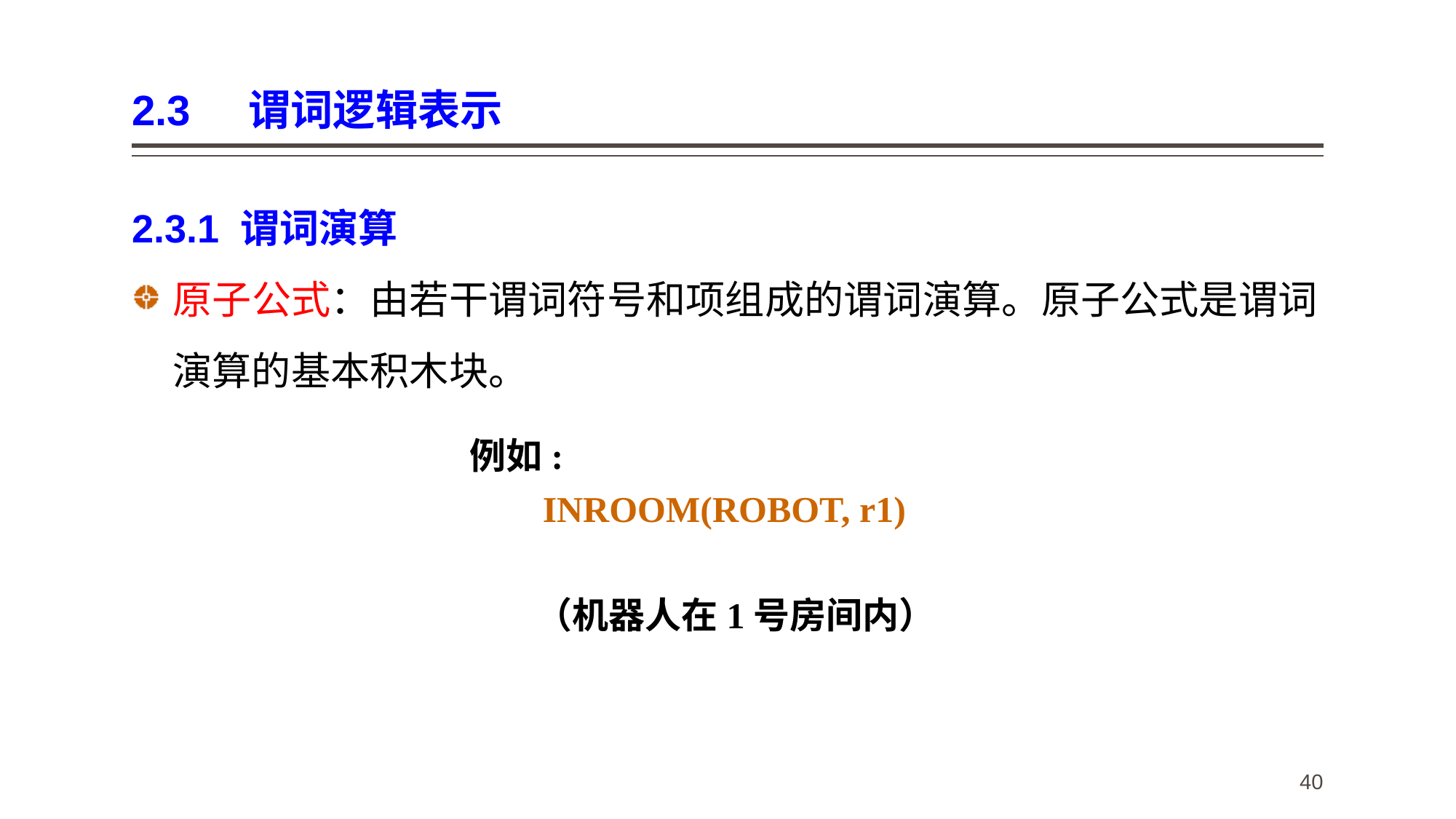

# 2.3    谓词逻辑表示
2.3.1 谓词演算
原子公式：由若干谓词符号和项组成的谓词演算。原子公式是谓词演算的基本积木块。
例如:
        INROOM(ROBOT, r1)

       （机器人在1号房间内）
40